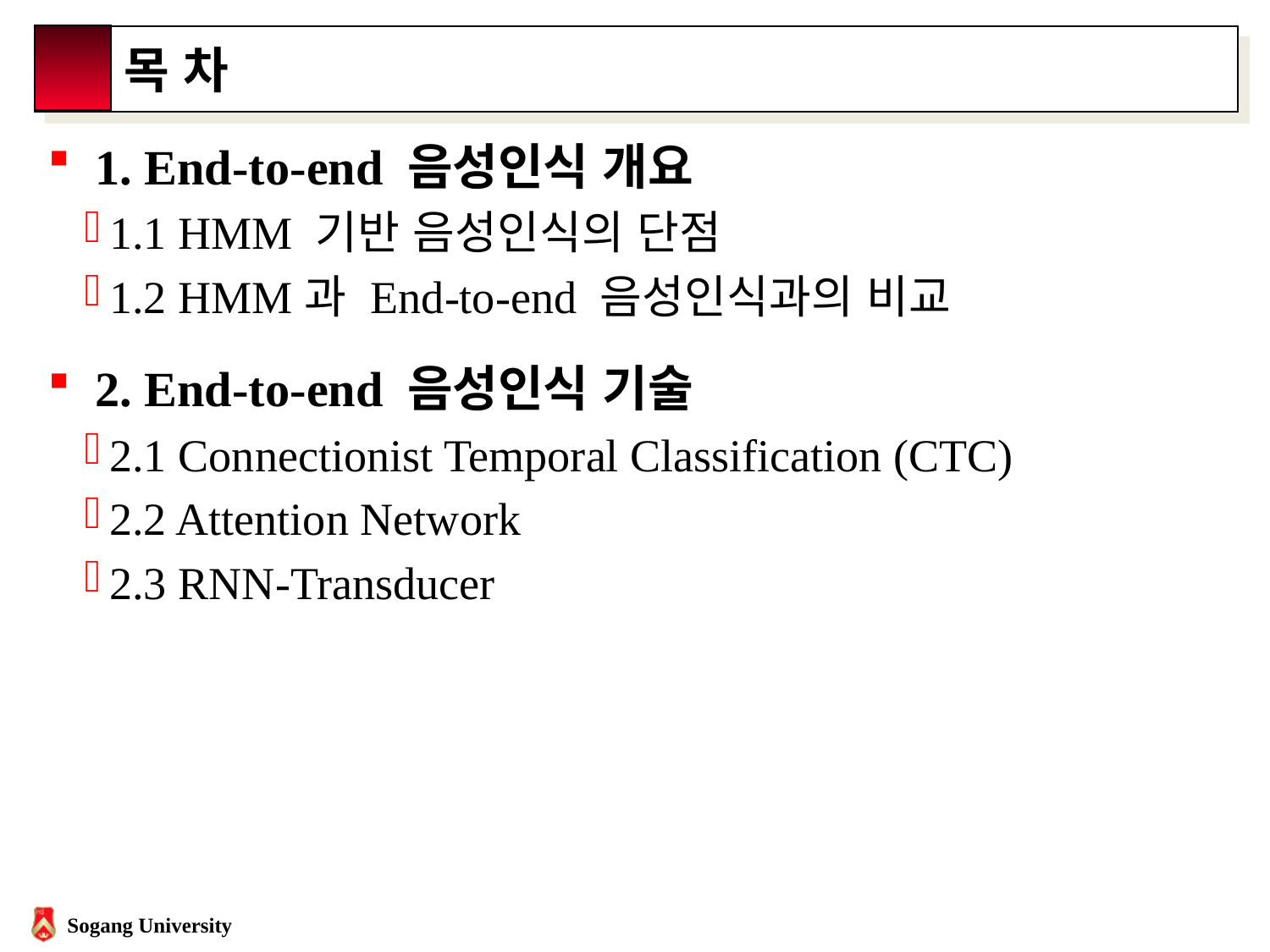

# 목 차
1. End-to-end 음성인식 개요
1.1 HMM 기반 음성인식의 단점
1.2 HMM과 End-to-end 음성인식과의 비교

2. End-to-end 음성인식 기술
2.1 Connectionist Temporal Classification (CTC)
2.2 Attention Network
2.3 RNN-Transducer